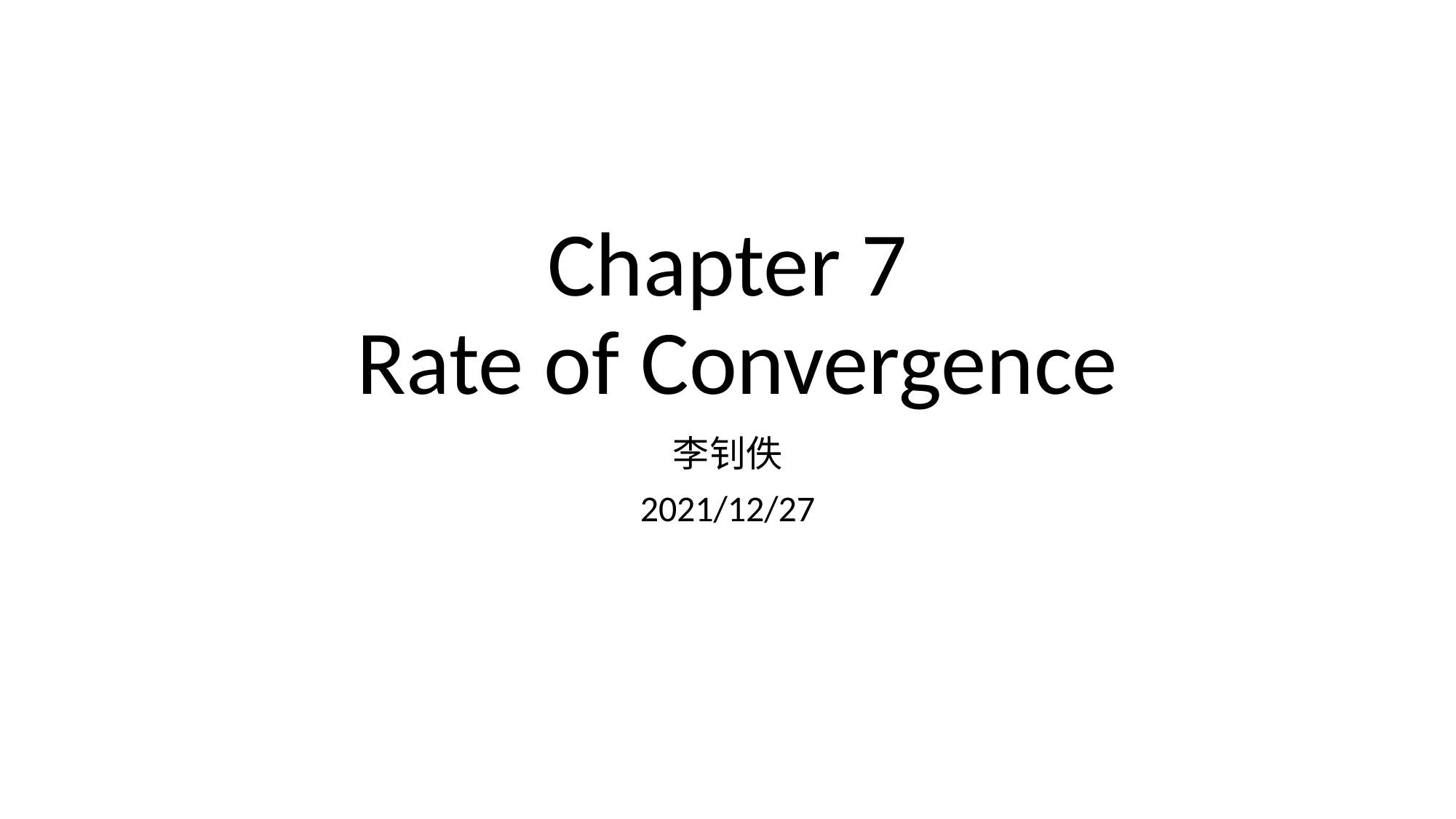

# Chapter 7 Rate of Convergence
李钊佚
2021/12/27